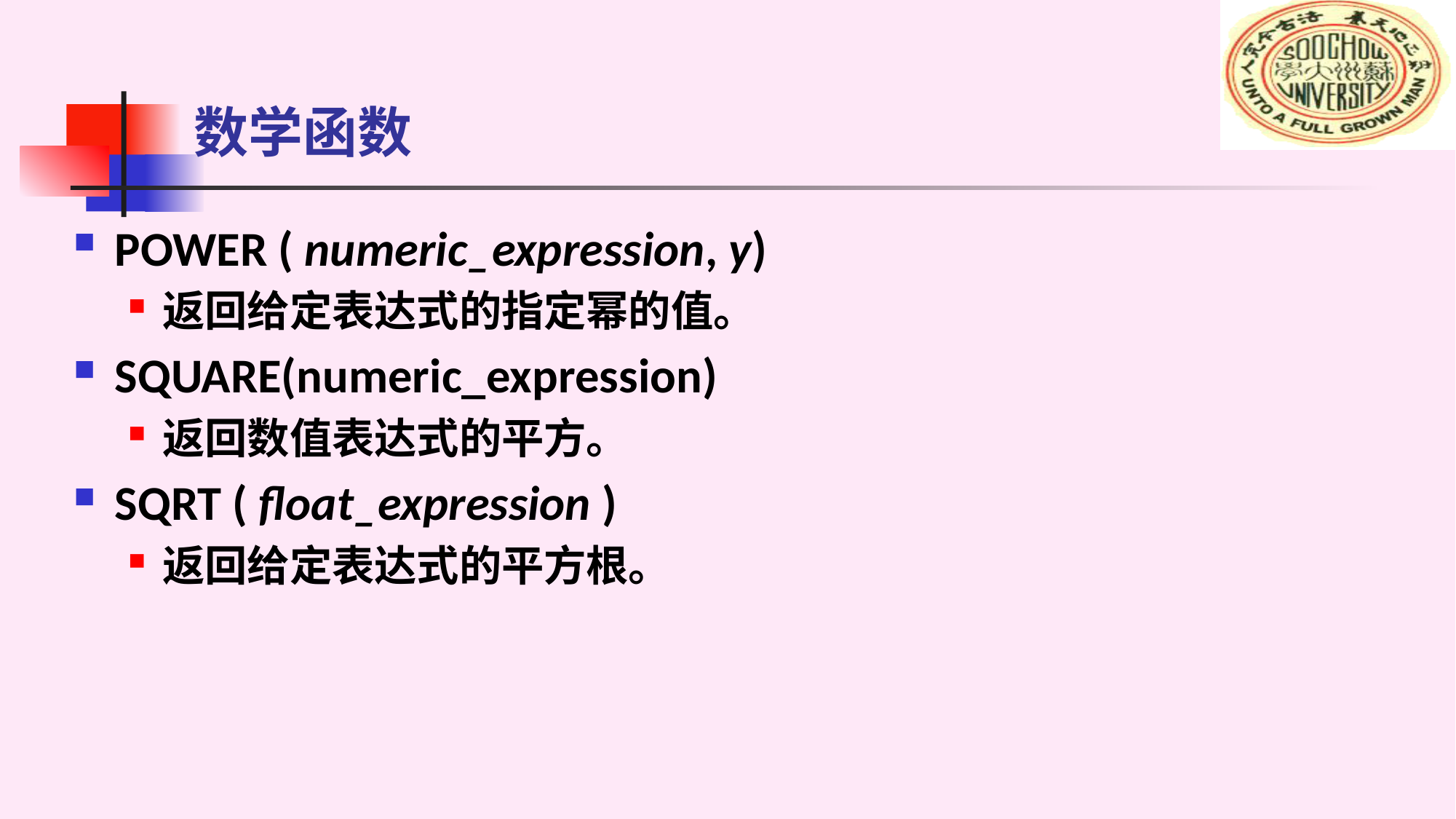

# 数学函数
POWER ( numeric_expression, y)
返回给定表达式的指定幂的值。
SQUARE(numeric_expression)
返回数值表达式的平方。
SQRT ( float_expression )
返回给定表达式的平方根。